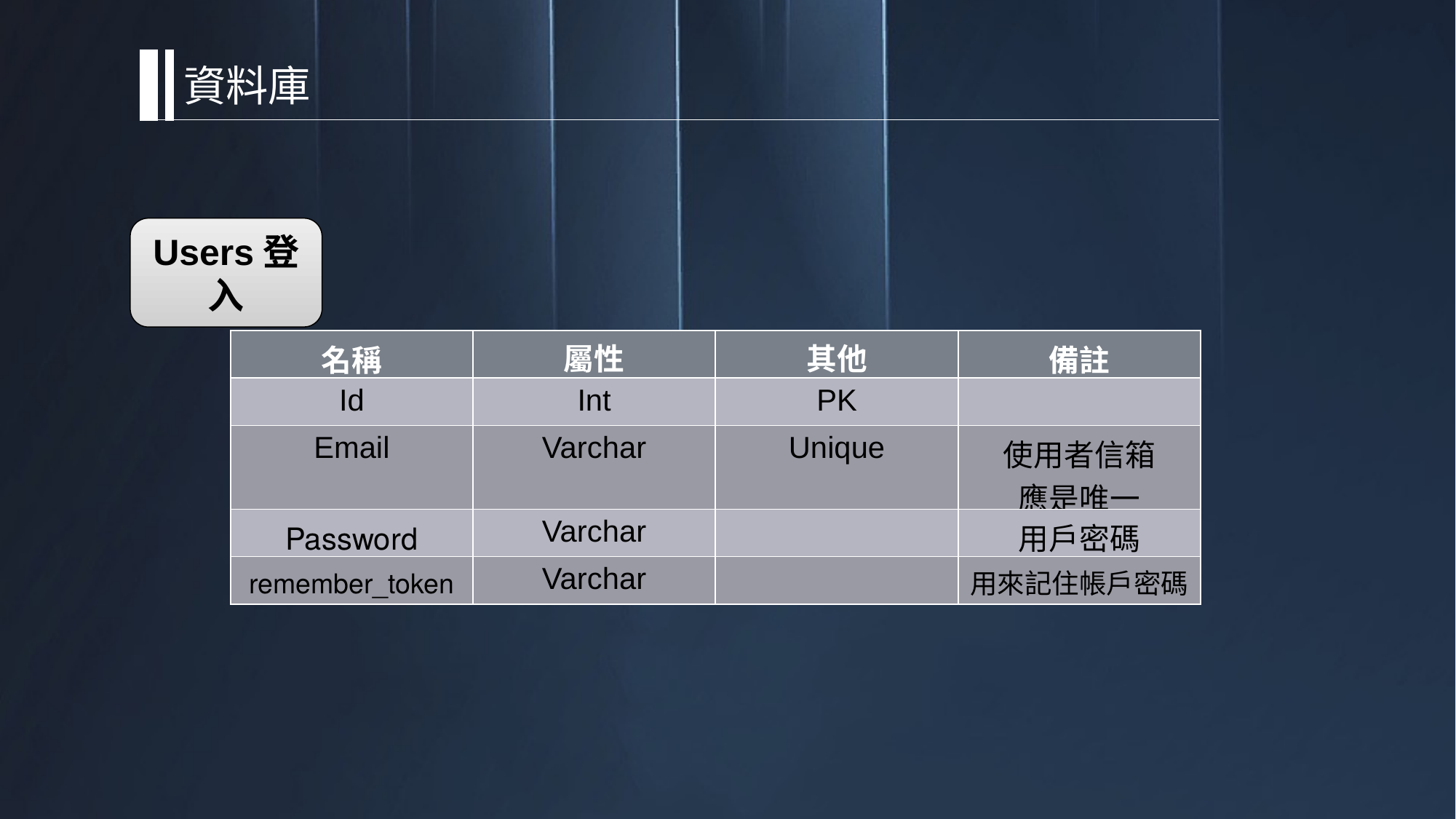

資料庫

Users登入
| 名稱 | 屬性 | 其他 | 備註 |
| --- | --- | --- | --- |
| Id | Int | PK |  |
| Email | Varchar | Unique | 使用者信箱 應是唯一 |
| Password | Varchar |  | 用戶密碼 |
| remember\_token | Varchar |  | 用來記住帳戶密碼 |